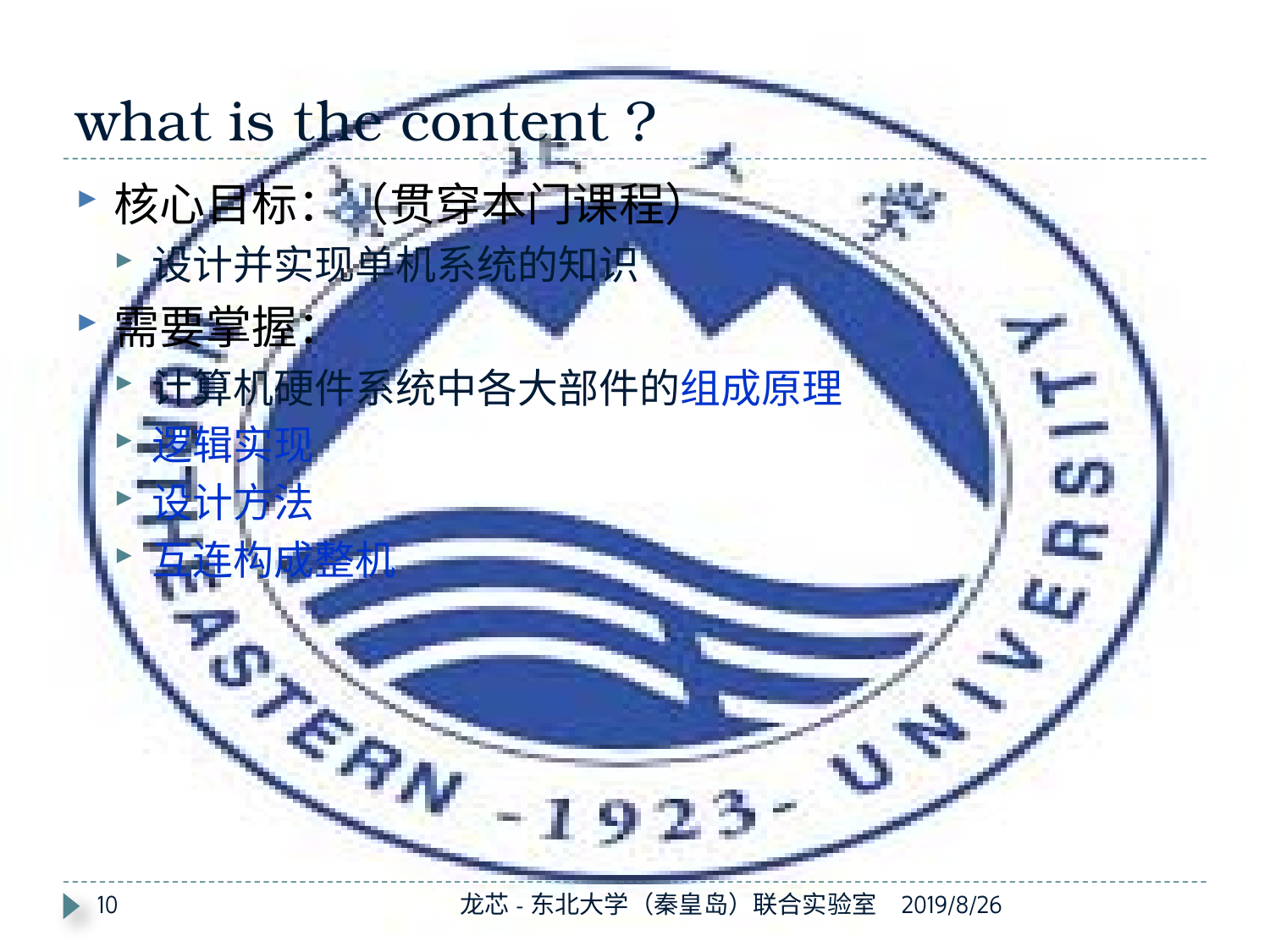

# what is the content ?
核心目标：（贯穿本门课程）
设计并实现单机系统的知识
需要掌握：
计算机硬件系统中各大部件的组成原理
逻辑实现
设计方法
互连构成整机
10
龙芯-东北大学（秦皇岛）联合实验室
2019/8/26